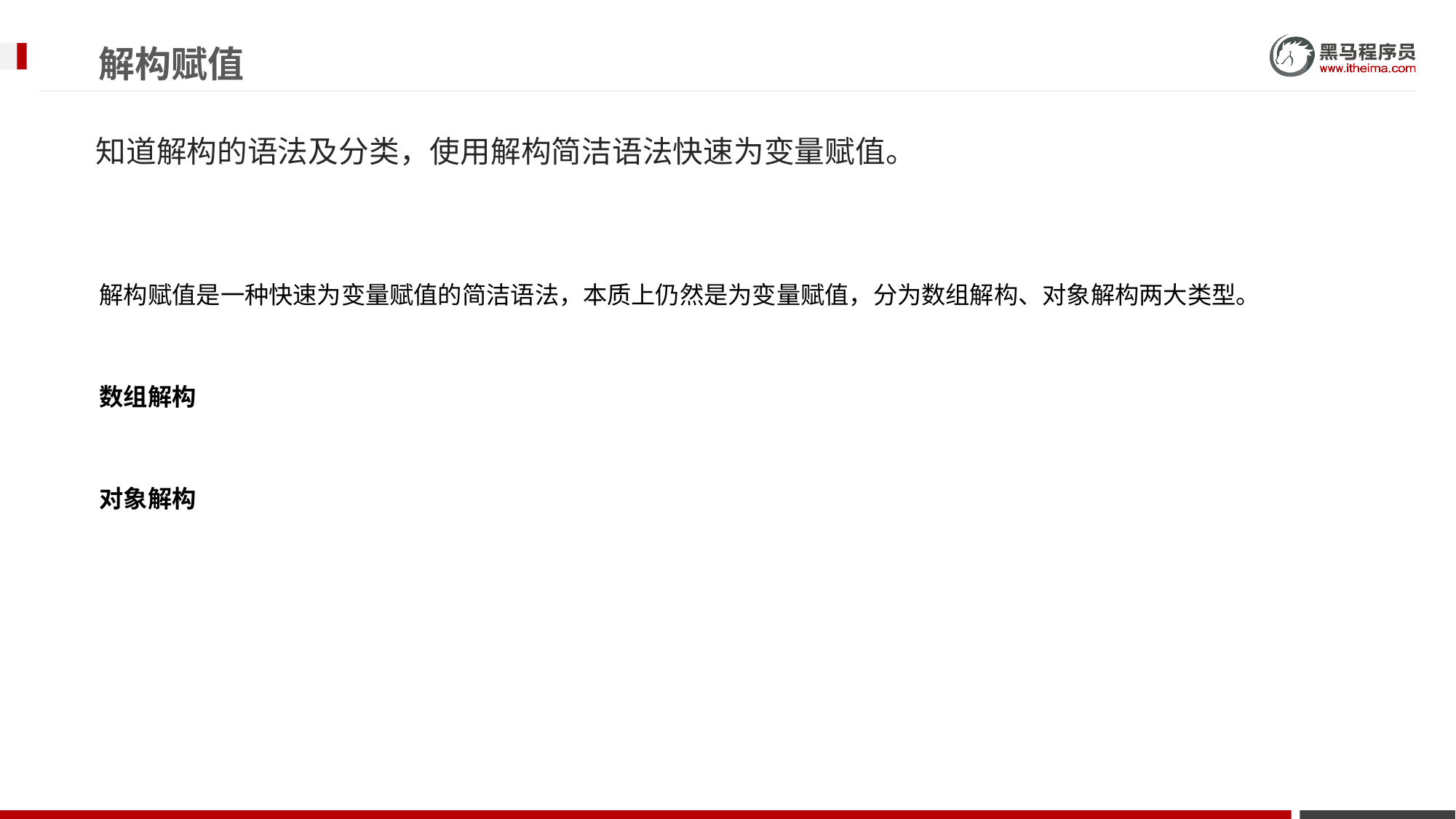

# 解构赋值
知道解构的语法及分类，使用解构简洁语法快速为变量赋值。
解构赋值是一种快速为变量赋值的简洁语法，本质上仍然是为变量赋值，分为数组解构、对象解构两大类型。

数组解构

对象解构